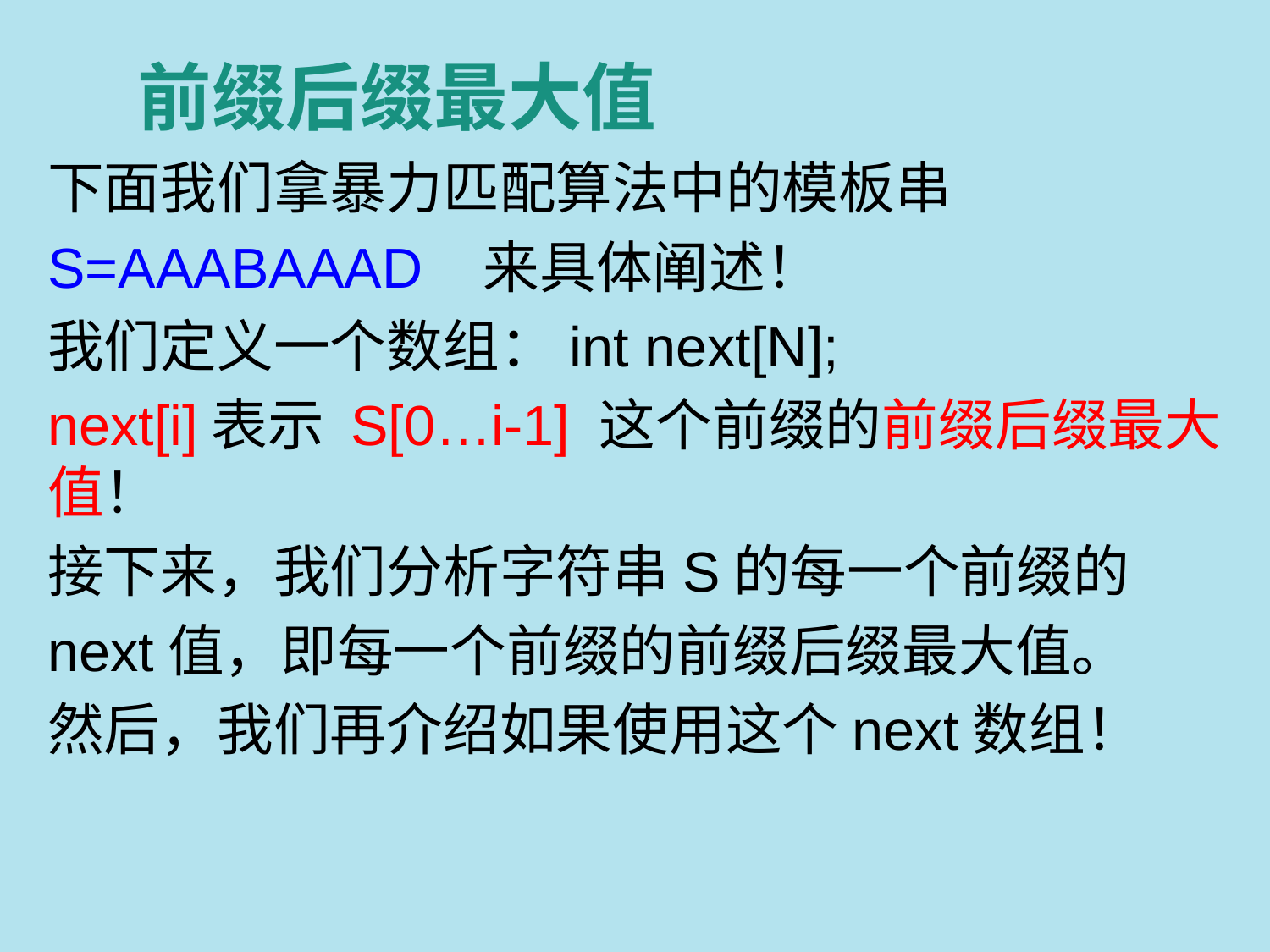

# 前缀后缀最大值
下面我们拿暴力匹配算法中的模板串
S=AAABAAAD   来具体阐述！
我们定义一个数组：int next[N];
next[i]表示 S[0…i-1] 这个前缀的前缀后缀最大值！
接下来，我们分析字符串S的每一个前缀的
next值，即每一个前缀的前缀后缀最大值。
然后，我们再介绍如果使用这个next数组！